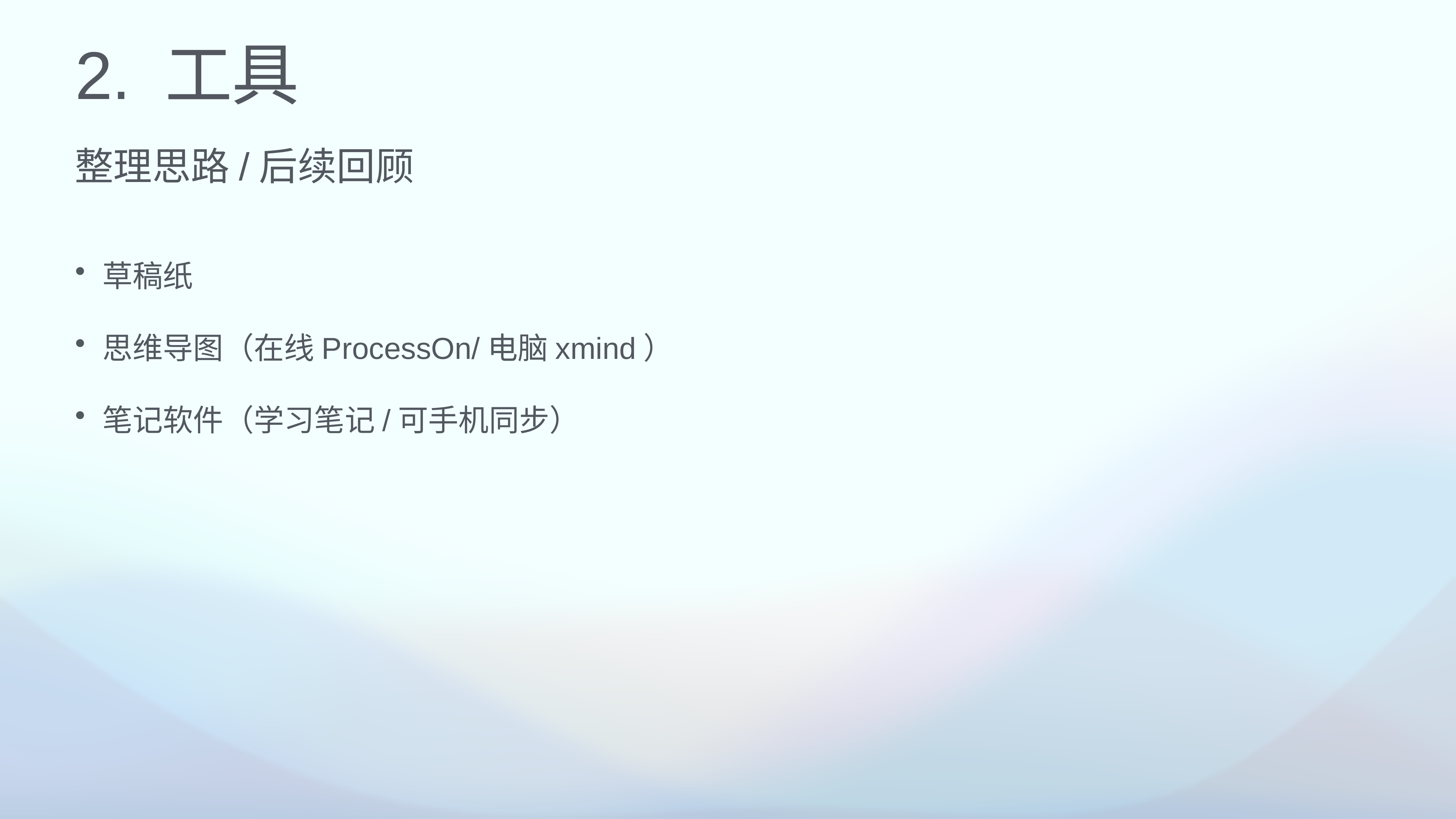

# 2. 工具
整理思路/后续回顾
草稿纸
思维导图（在线ProcessOn/电脑xmind）
笔记软件（学习笔记/可手机同步）